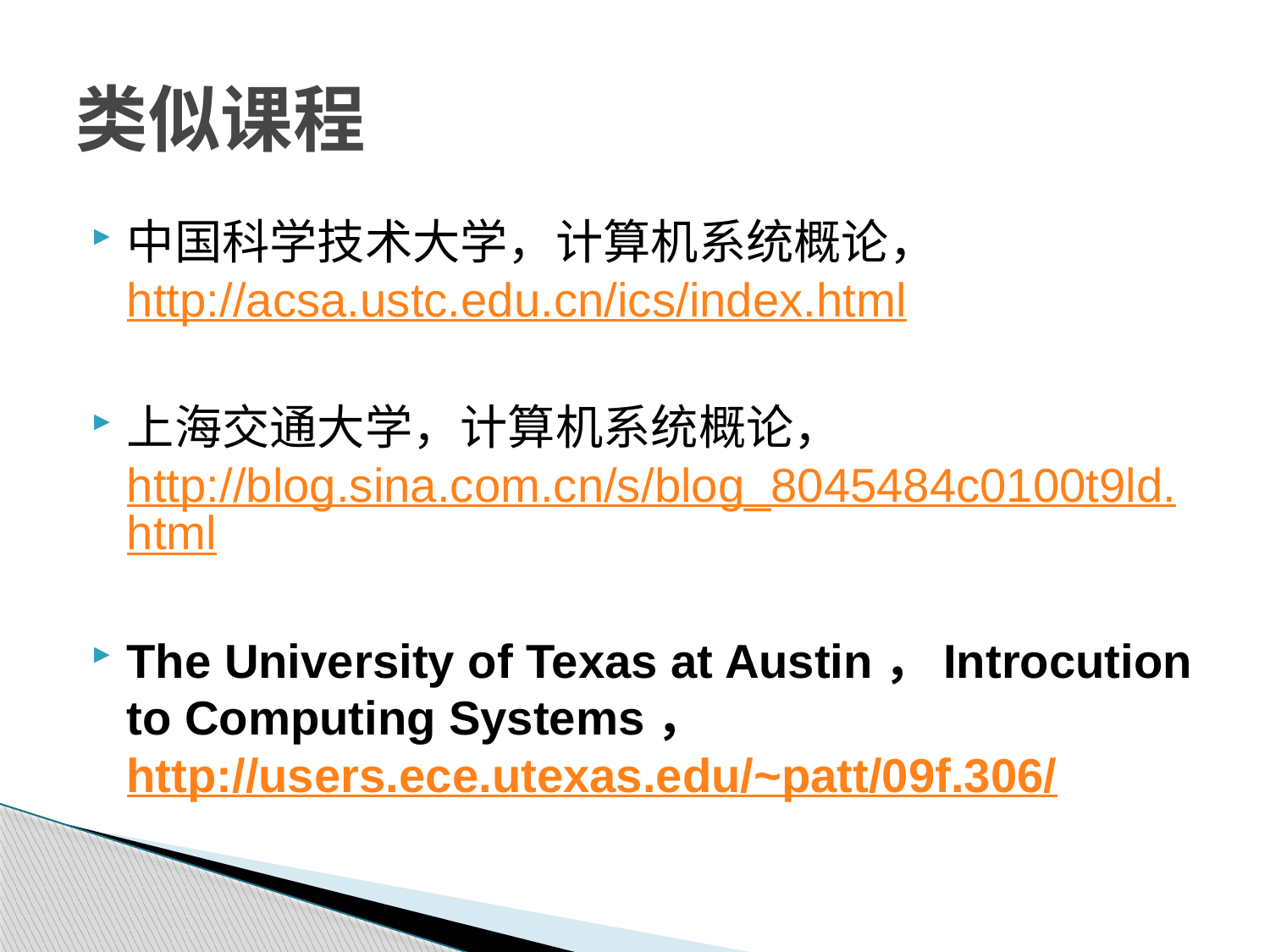

# 类似课程
中国科学技术大学，计算机系统概论，http://acsa.ustc.edu.cn/ics/index.html

上海交通大学，计算机系统概论，http://blog.sina.com.cn/s/blog_8045484c0100t9ld.html

The University of Texas at Austin，Introcution to Computing Systems，http://users.ece.utexas.edu/~patt/09f.306/